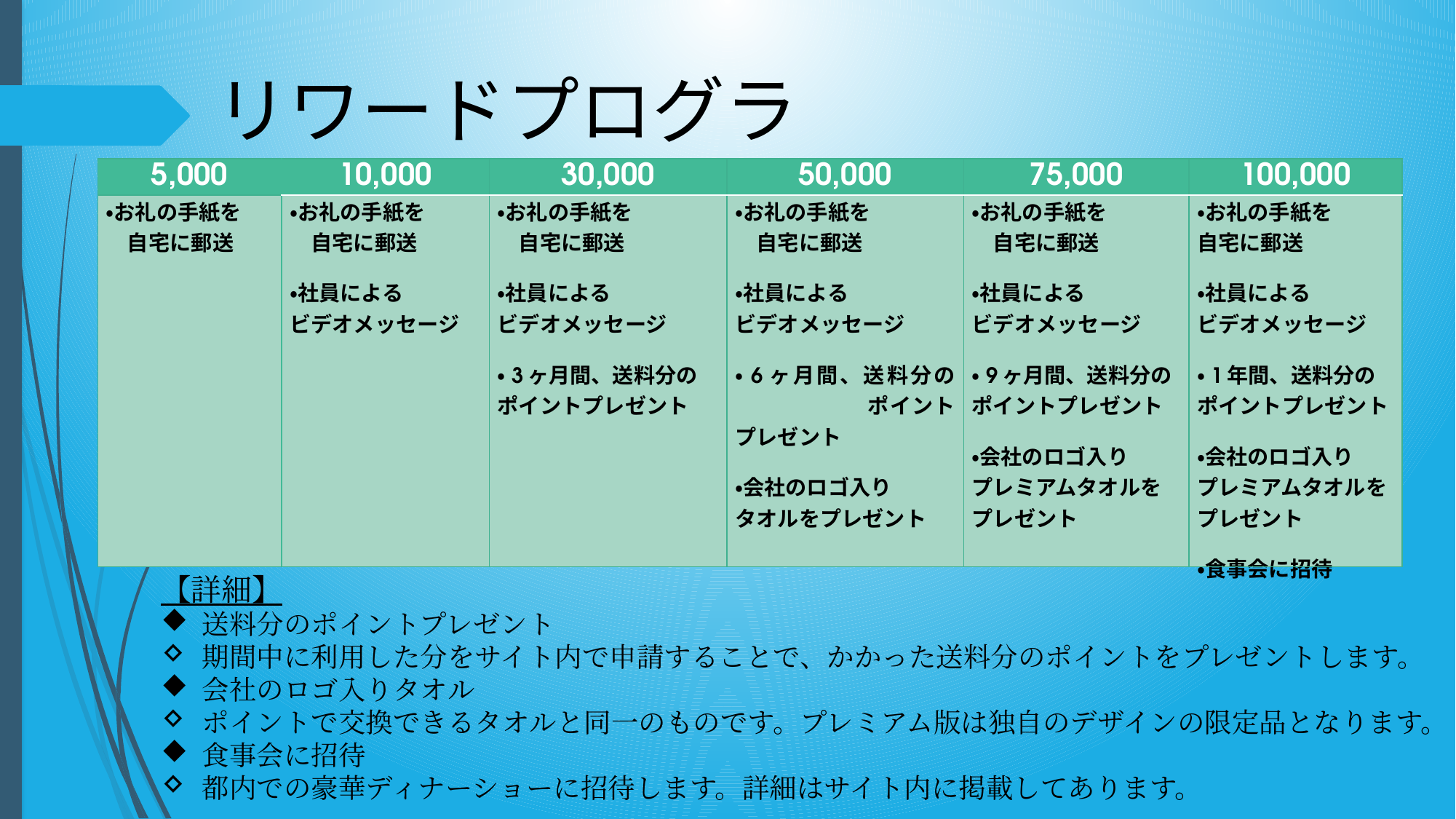

リワードプログラム
| 5,000 | 10,000 | 30,000 | 50,000 | 75,000 | 100,000 |
| --- | --- | --- | --- | --- | --- |
| ・お礼の手紙を 　自宅に郵送 | ・お礼の手紙を 　自宅に郵送   ・社員による ビデオメッセージ | ・お礼の手紙を 　自宅に郵送   ・社員による ビデオメッセージ   ・3ヶ月間、送料分の ポイントプレゼント | ・お礼の手紙を 　自宅に郵送   ・社員による ビデオメッセージ   ・6ヶ月間、送料分の　　　　　　ポイントプレゼント   ・会社のロゴ入り タオルをプレゼント | ・お礼の手紙を 　自宅に郵送   ・社員による ビデオメッセージ   ・9ヶ月間、送料分の ポイントプレゼント   ・会社のロゴ入り プレミアムタオルを プレゼント | ・お礼の手紙を 自宅に郵送   ・社員による ビデオメッセージ   ・1年間、送料分の ポイントプレゼント   ・会社のロゴ入り プレミアムタオルを プレゼント   ・食事会に招待 |
【詳細】
送料分のポイントプレゼント
期間中に利用した分をサイト内で申請することで、かかった送料分のポイントをプレゼントします。
会社のロゴ入りタオル
ポイントで交換できるタオルと同一のものです。プレミアム版は独自のデザインの限定品となります。
食事会に招待
都内での豪華ディナーショーに招待します。詳細はサイト内に掲載してあります。